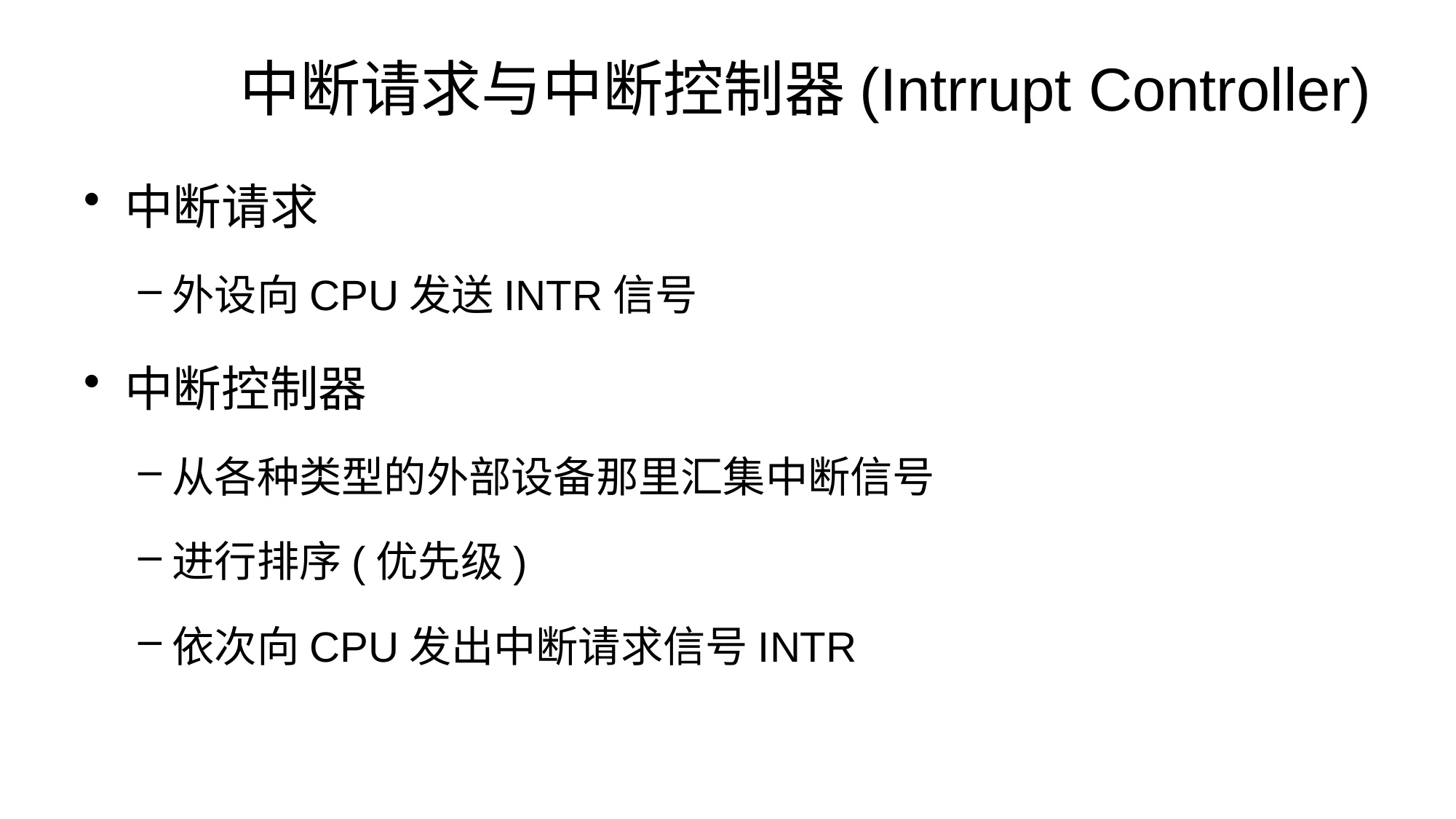

# 中断请求与中断控制器(Intrrupt Controller)
中断请求
外设向CPU发送INTR信号
中断控制器
从各种类型的外部设备那里汇集中断信号
进行排序(优先级)
依次向CPU发出中断请求信号INTR